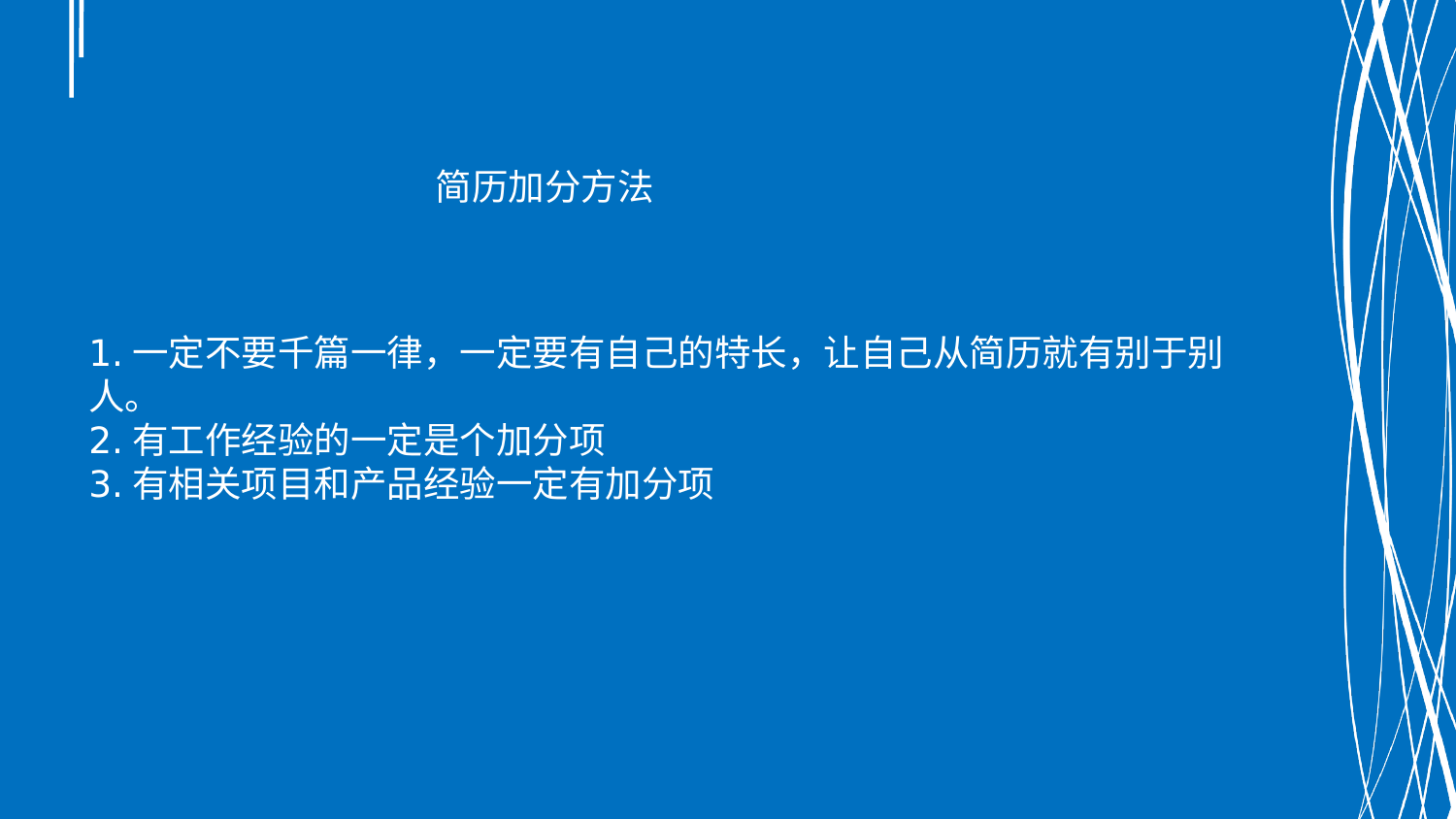

简历加分方法

1.一定不要千篇一律，一定要有自己的特长，让自己从简历就有别于别人。
2.有工作经验的一定是个加分项
3.有相关项目和产品经验一定有加分项